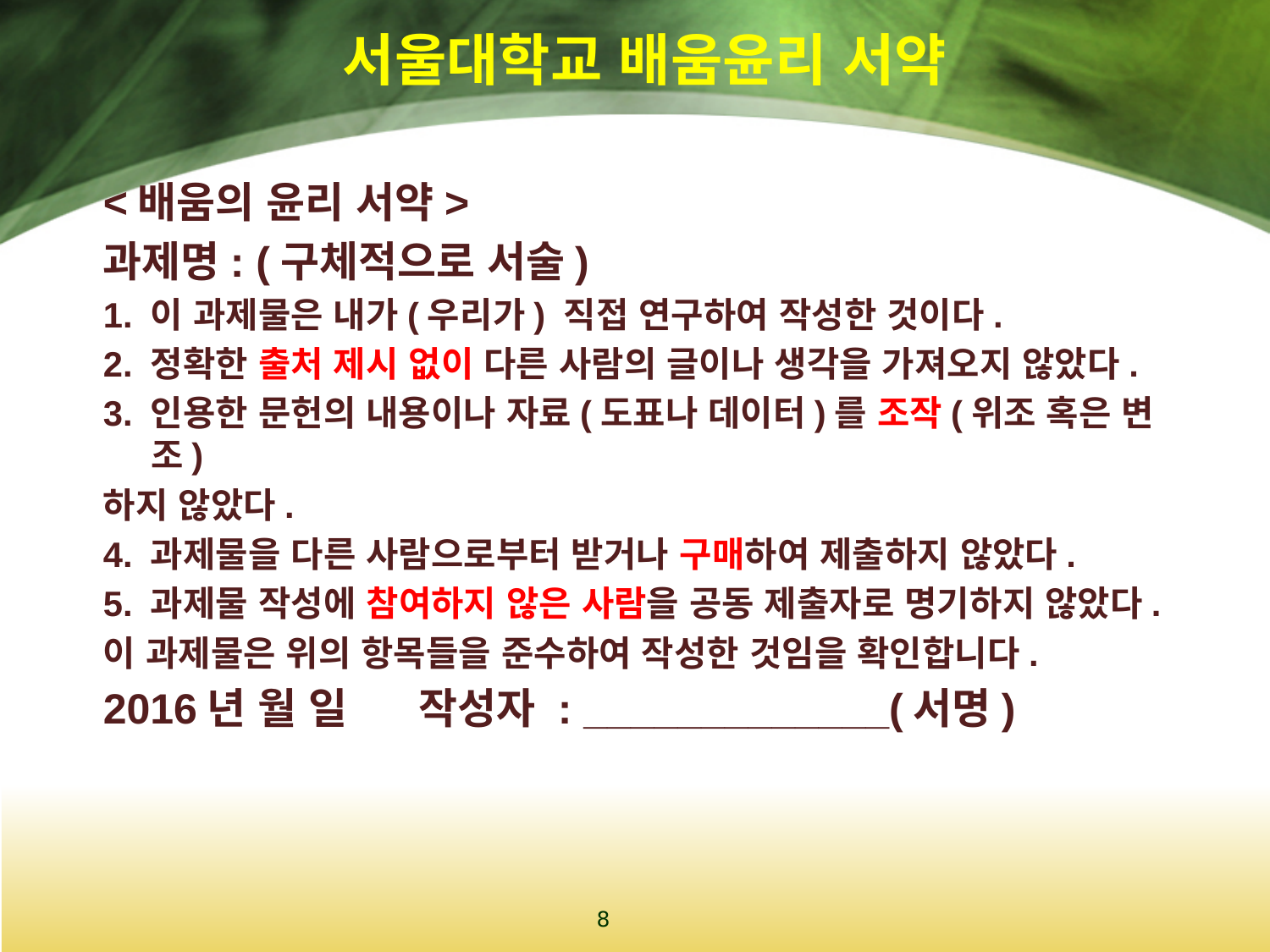

# 서울대학교 배움윤리 서약
<배움의 윤리 서약>
과제명: (구체적으로 서술)
1. 이 과제물은 내가(우리가) 직접 연구하여 작성한 것이다.
2. 정확한 출처 제시 없이 다른 사람의 글이나 생각을 가져오지 않았다.
3. 인용한 문헌의 내용이나 자료(도표나 데이터)를 조작(위조 혹은 변조)
하지 않았다.
4. 과제물을 다른 사람으로부터 받거나 구매하여 제출하지 않았다.
5. 과제물 작성에 참여하지 않은 사람을 공동 제출자로 명기하지 않았다.
이 과제물은 위의 항목들을 준수하여 작성한 것임을 확인합니다.
2016년 월 일      작성자 : _____________(서명)

8